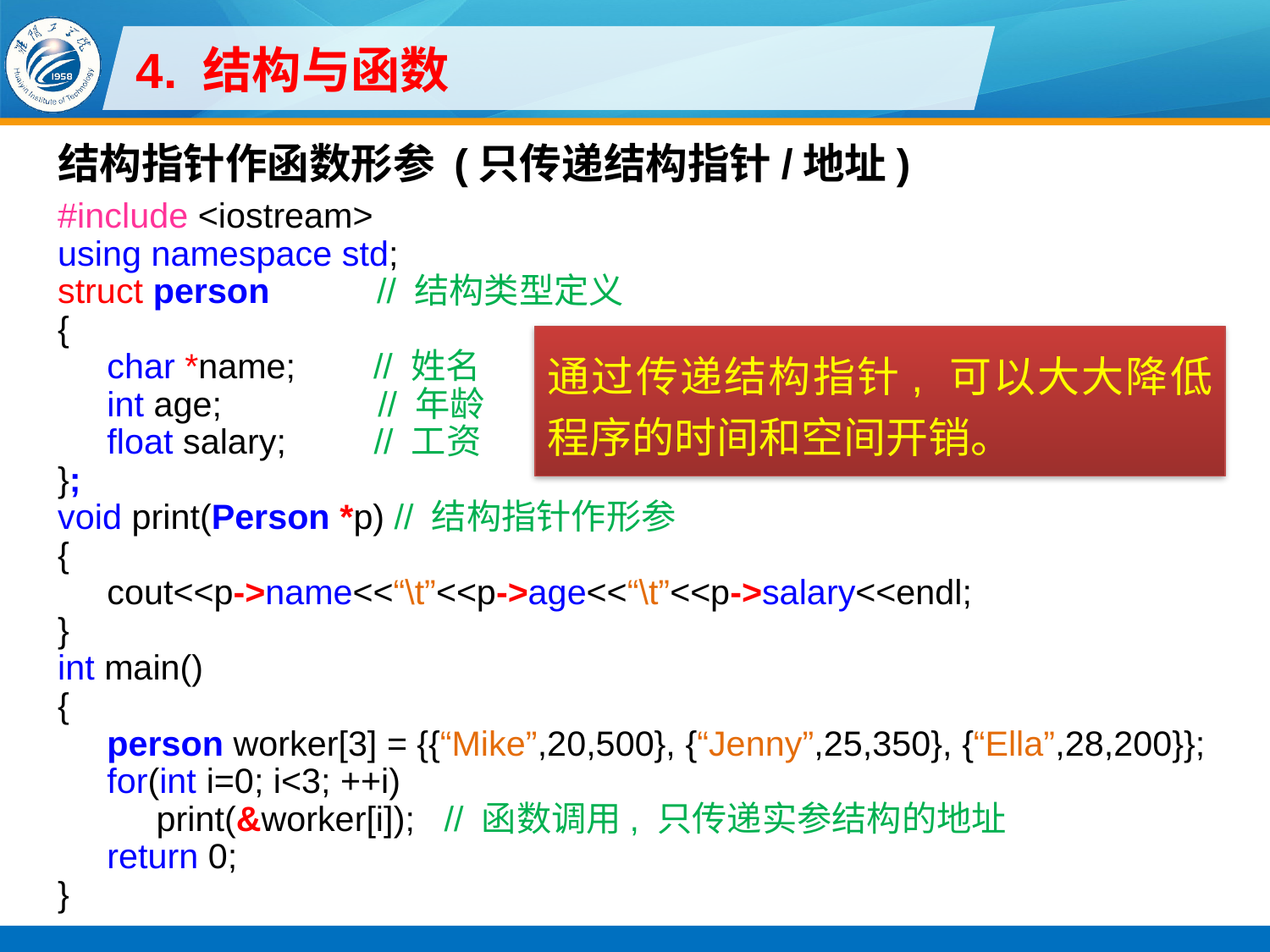

# 4. 结构与函数
结构指针作函数形参 (只传递结构指针/地址)
#include <iostream>
using namespace std;
struct person           // 结构类型定义
{
char *name;        // 姓名
int age;                // 年龄
float salary;         // 工资
};
void print(Person *p) // 结构指针作形参
{
cout<<p->name<<“\t”<<p->age<<“\t”<<p->salary<<endl;
}
int main()
{
person worker[3] = {{“Mike”,20,500}, {“Jenny”,25,350}, {“Ella”,28,200}};
for(int i=0; i<3; ++i)
print(&worker[i]);   // 函数调用, 只传递实参结构的地址
return 0;
}
通过传递结构指针, 可以大大降低程序的时间和空间开销。